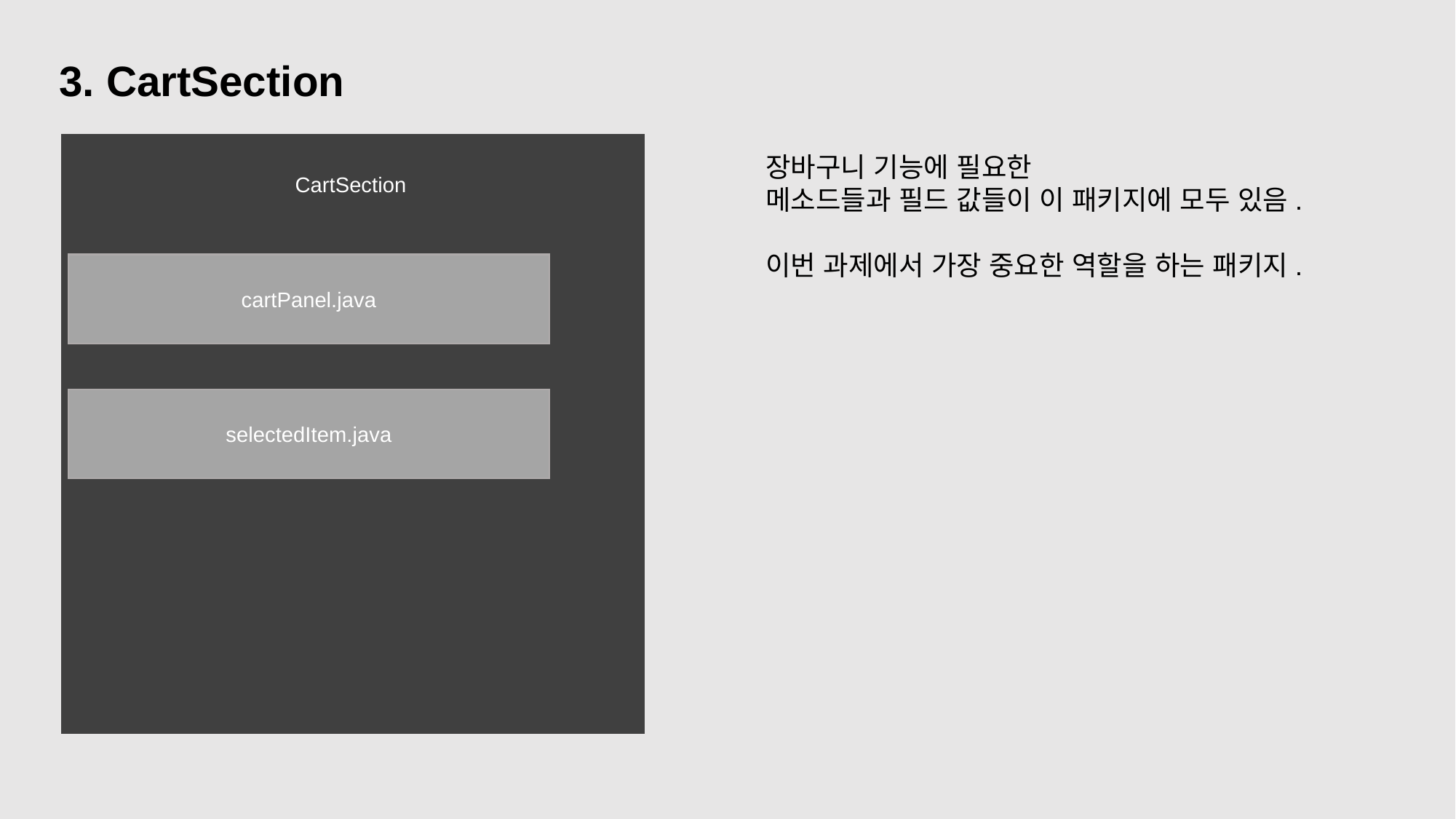

3. CartSection

CartSection
cartPanel.java
selectedItem.java
장바구니 기능에 필요한
메소드들과 필드 값들이 이 패키지에 모두 있음.

이번 과제에서 가장 중요한 역할을 하는 패키지.